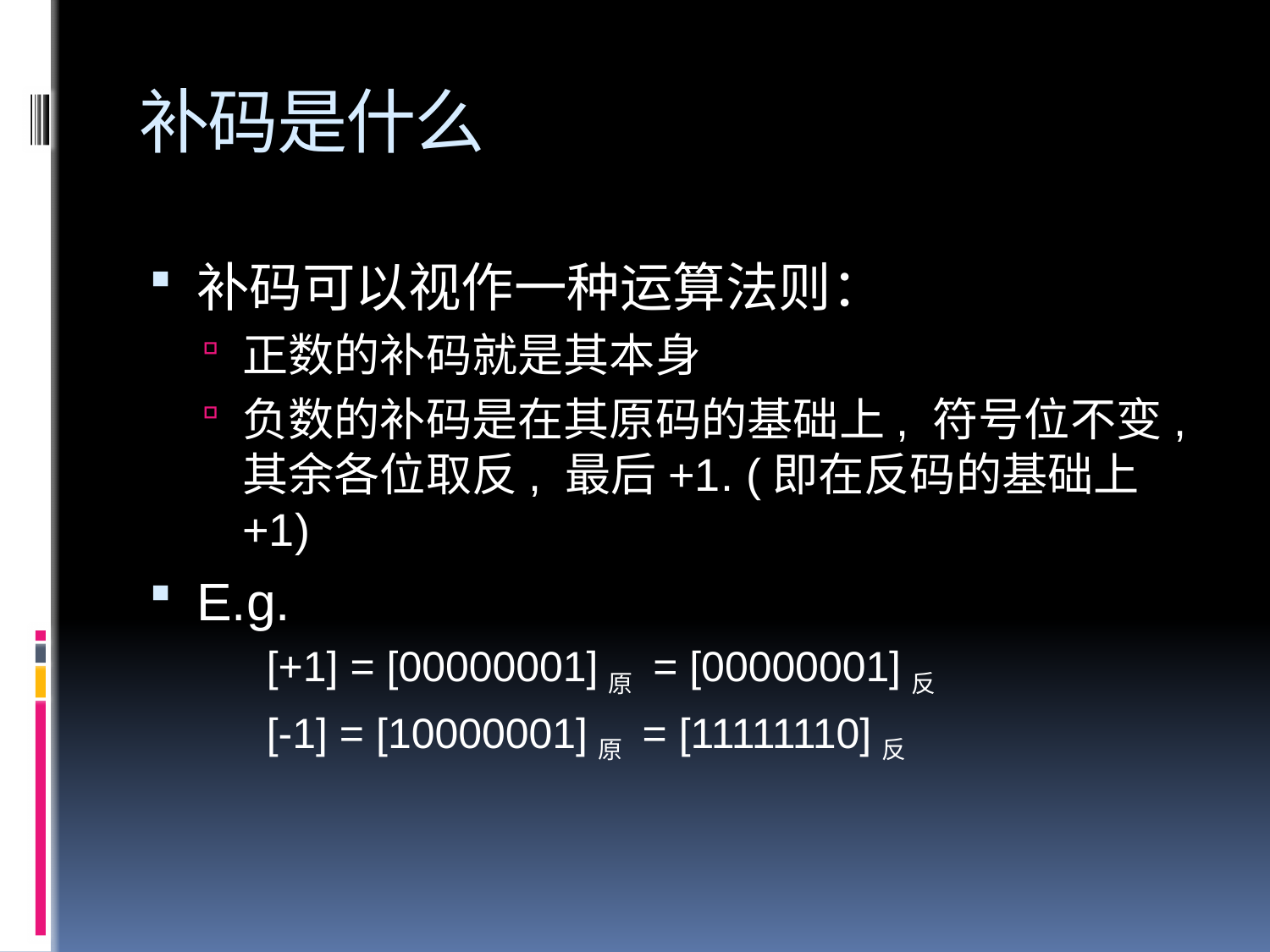

# 补码是什么
补码可以视作一种运算法则：
正数的补码就是其本身
负数的补码是在其原码的基础上, 符号位不变, 其余各位取反, 最后+1. (即在反码的基础上+1)
E.g.
[+1] = [00000001]原 = [00000001]反
[-1] = [10000001]原 = [11111110]反